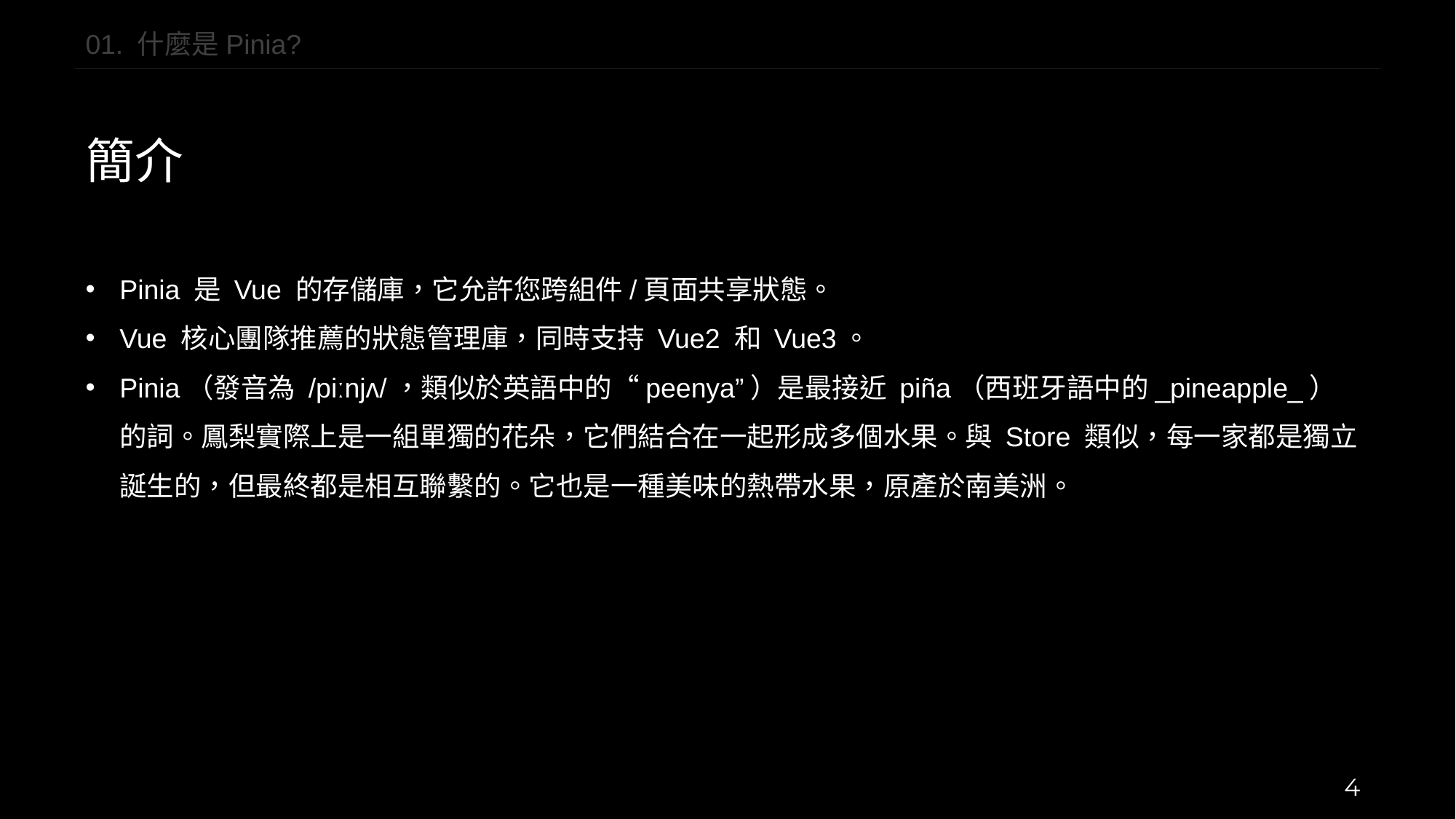

01. 什麼是Pinia?
簡介
Pinia 是 Vue 的存儲庫，它允許您跨組件/頁面共享狀態。
Vue 核心團隊推薦的狀態管理庫，同時支持 Vue2 和 Vue3。
Pinia（發音為 /piːnjʌ/，類似於英語中的“peenya”）是最接近 piña（西班牙語中的_pineapple_）的詞。鳳梨實際上是一組單獨的花朵，它們結合在一起形成多個水果。與 Store 類似，每一家都是獨立誕生的，但最終都是相互聯繫的。它也是一種美味的熱帶水果，原產於南美洲。